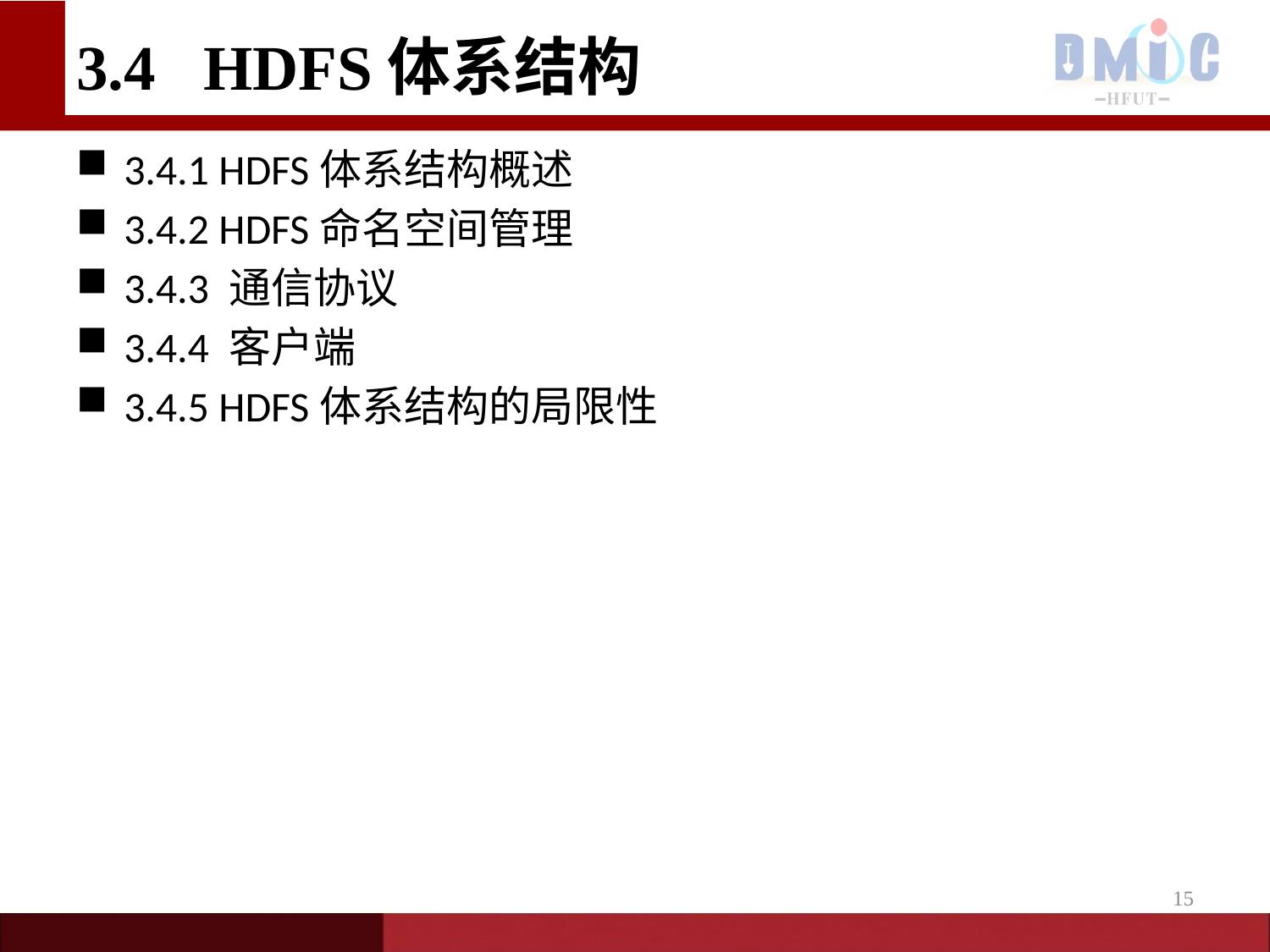

# 3.4	HDFS体系结构
3.4.1 HDFS体系结构概述
3.4.2 HDFS命名空间管理
3.4.3 通信协议
3.4.4 客户端
3.4.5 HDFS体系结构的局限性
15